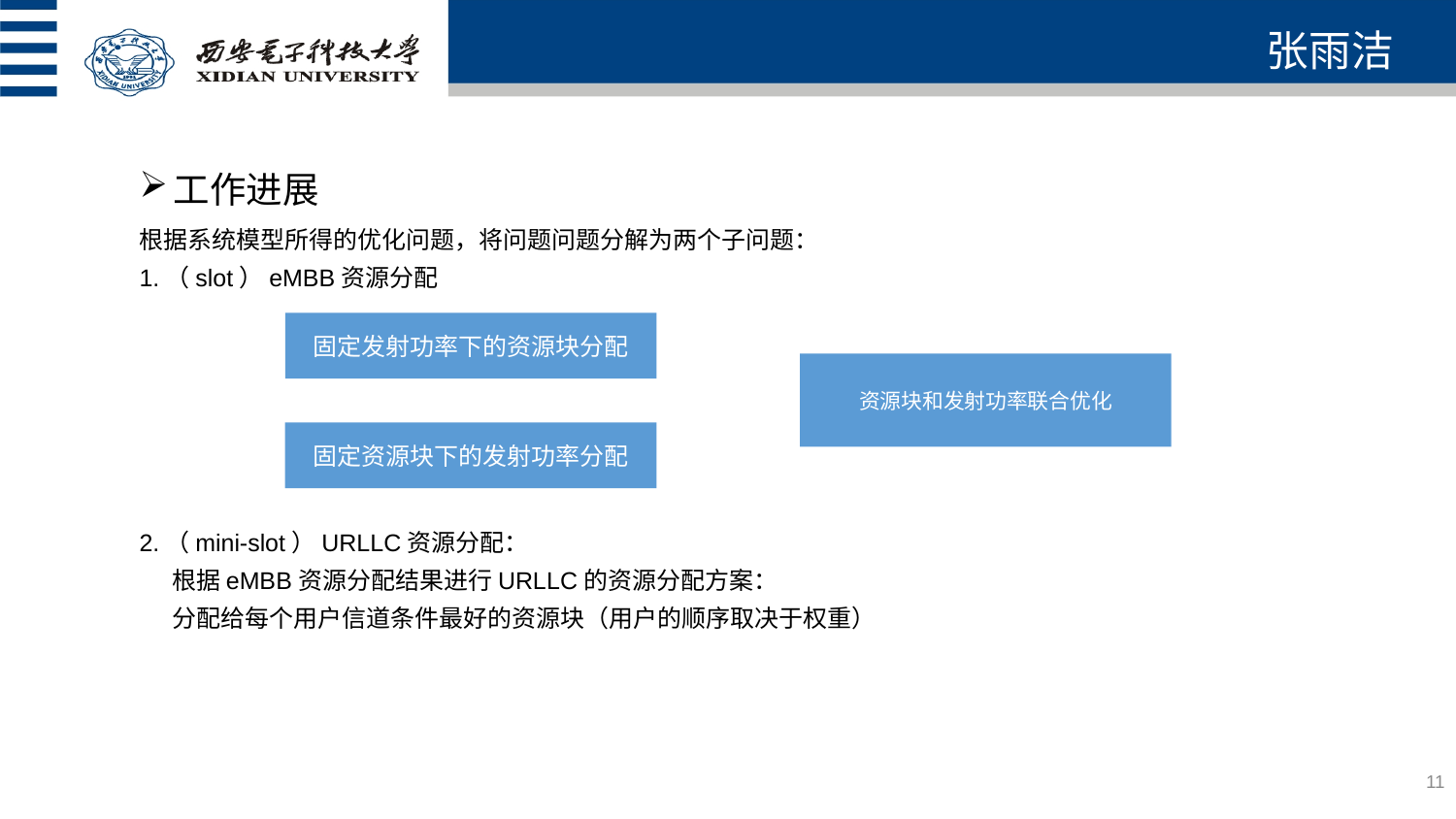

张雨洁
工作进展
根据系统模型所得的优化问题，将问题问题分解为两个子问题：
1.（slot）eMBB资源分配

2.（mini-slot）URLLC资源分配：
     根据eMBB资源分配结果进行URLLC的资源分配方案：
     分配给每个用户信道条件最好的资源块（用户的顺序取决于权重）

固定发射功率下的资源块分配
资源块和发射功率联合优化
固定资源块下的发射功率分配
11